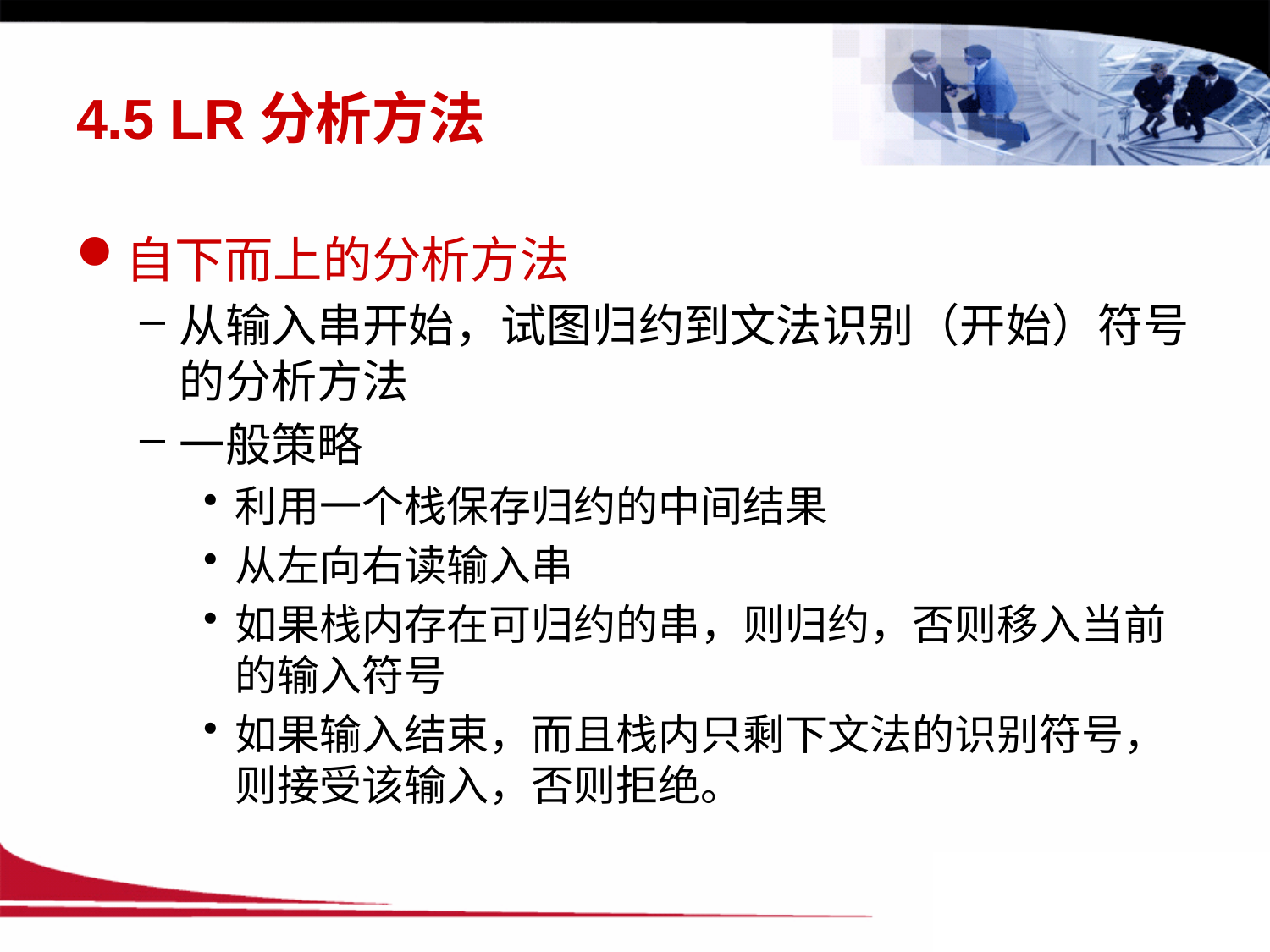

# 4.5 LR分析方法
自下而上的分析方法
从输入串开始，试图归约到文法识别（开始）符号的分析方法
一般策略
利用一个栈保存归约的中间结果
从左向右读输入串
如果栈内存在可归约的串，则归约，否则移入当前的输入符号
如果输入结束，而且栈内只剩下文法的识别符号，则接受该输入，否则拒绝。